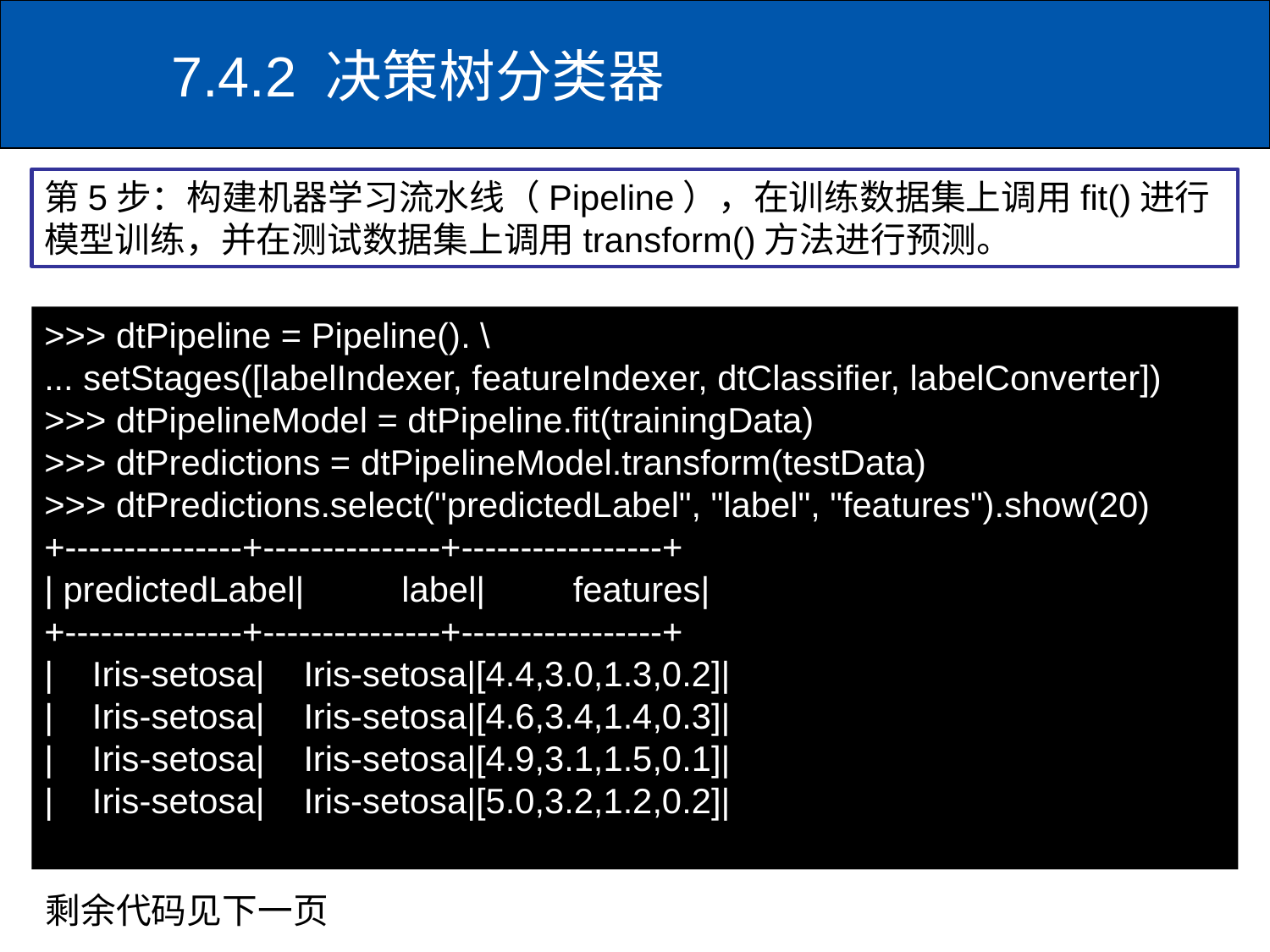

# 7.4.2 决策树分类器
第5步：构建机器学习流水线（Pipeline），在训练数据集上调用fit()进行模型训练，并在测试数据集上调用transform()方法进行预测。
>>> dtPipeline = Pipeline(). \
... setStages([labelIndexer, featureIndexer, dtClassifier, labelConverter])
>>> dtPipelineModel = dtPipeline.fit(trainingData)
>>> dtPredictions = dtPipelineModel.transform(testData)
>>> dtPredictions.select("predictedLabel", "label", "features").show(20)
+---------------+---------------+-----------------+
| predictedLabel|          label|         features|
+---------------+---------------+-----------------+
|    Iris-setosa|    Iris-setosa|[4.4,3.0,1.3,0.2]|
|    Iris-setosa|    Iris-setosa|[4.6,3.4,1.4,0.3]|
|    Iris-setosa|    Iris-setosa|[4.9,3.1,1.5,0.1]|
|    Iris-setosa|    Iris-setosa|[5.0,3.2,1.2,0.2]|

剩余代码见下一页